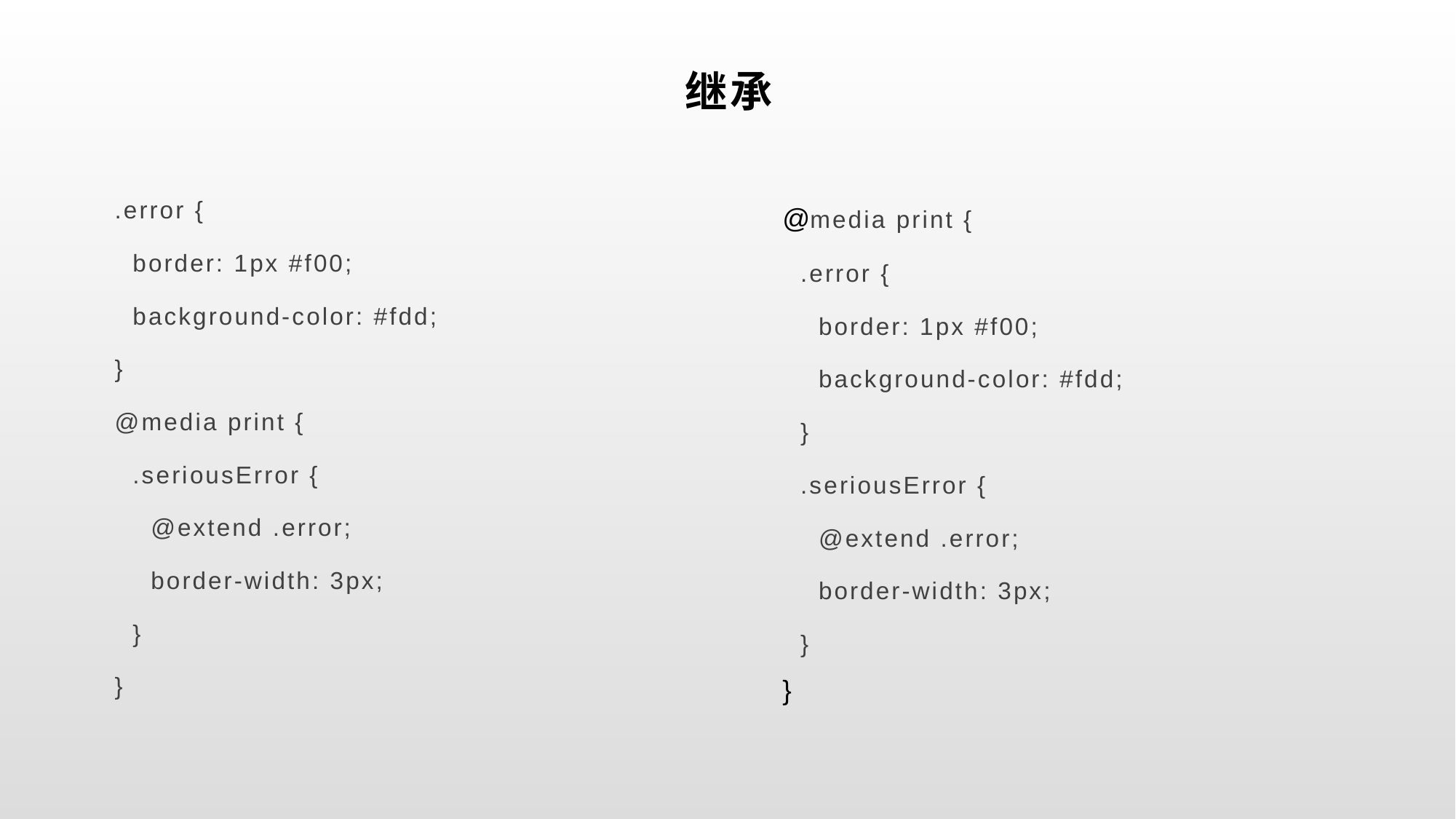

# 继承
.error {
  border: 1px #f00;
  background-color: #fdd;
}
@media print {
  .seriousError {
    @extend .error;
    border-width: 3px;
  }
}
@media print {
  .error {
    border: 1px #f00;
    background-color: #fdd;
  }
  .seriousError {
    @extend .error;
    border-width: 3px;
  }
}